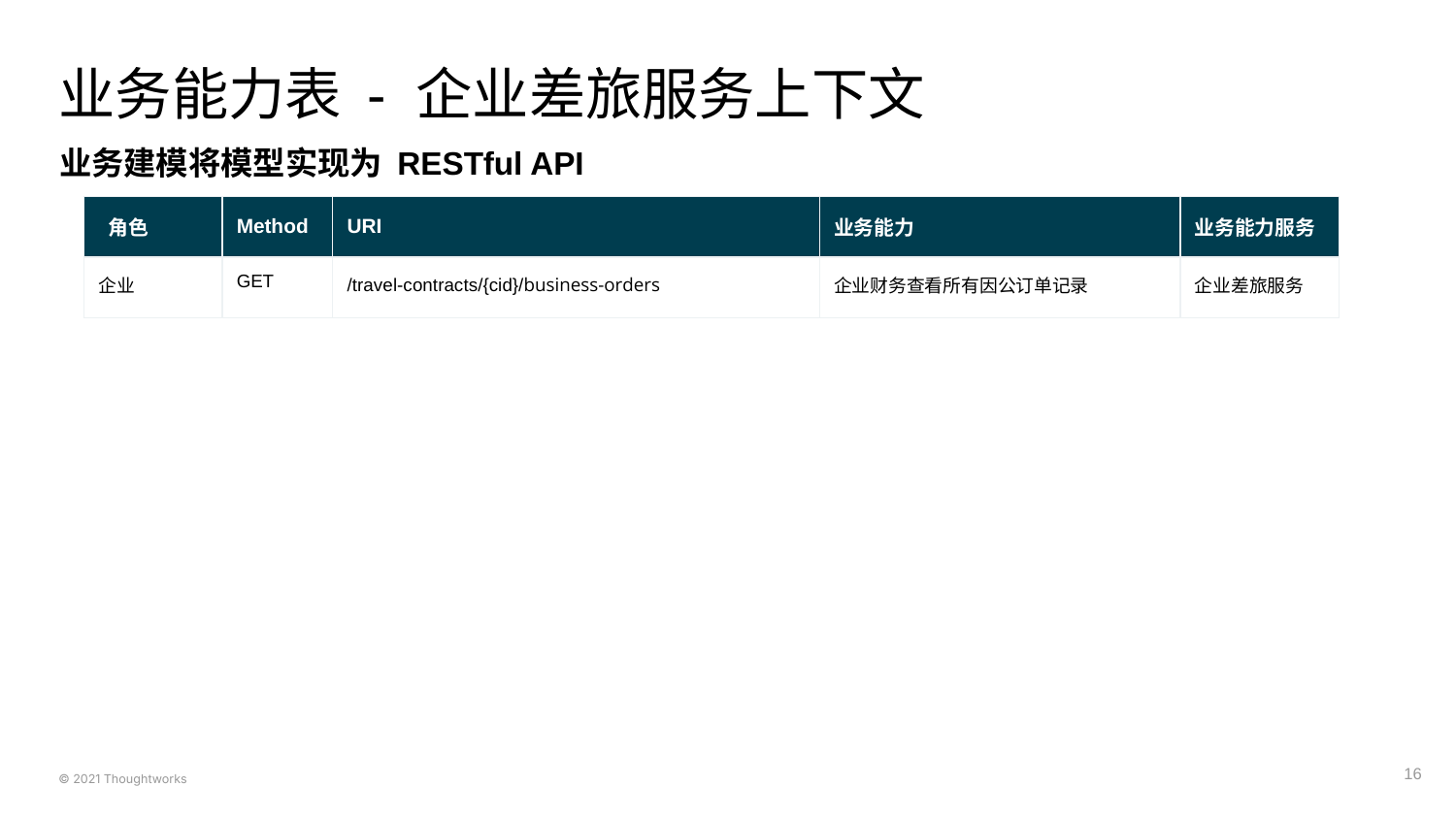

# 业务能力表 - 企业差旅服务上下文
业务建模将模型实现为 RESTful API
| 角色 | Method | URI | 业务能力 | 业务能力服务 |
| --- | --- | --- | --- | --- |
| 企业 | GET | /travel-contracts/{cid}/business-orders | 企业财务查看所有因公订单记录 | 企业差旅服务 |
16